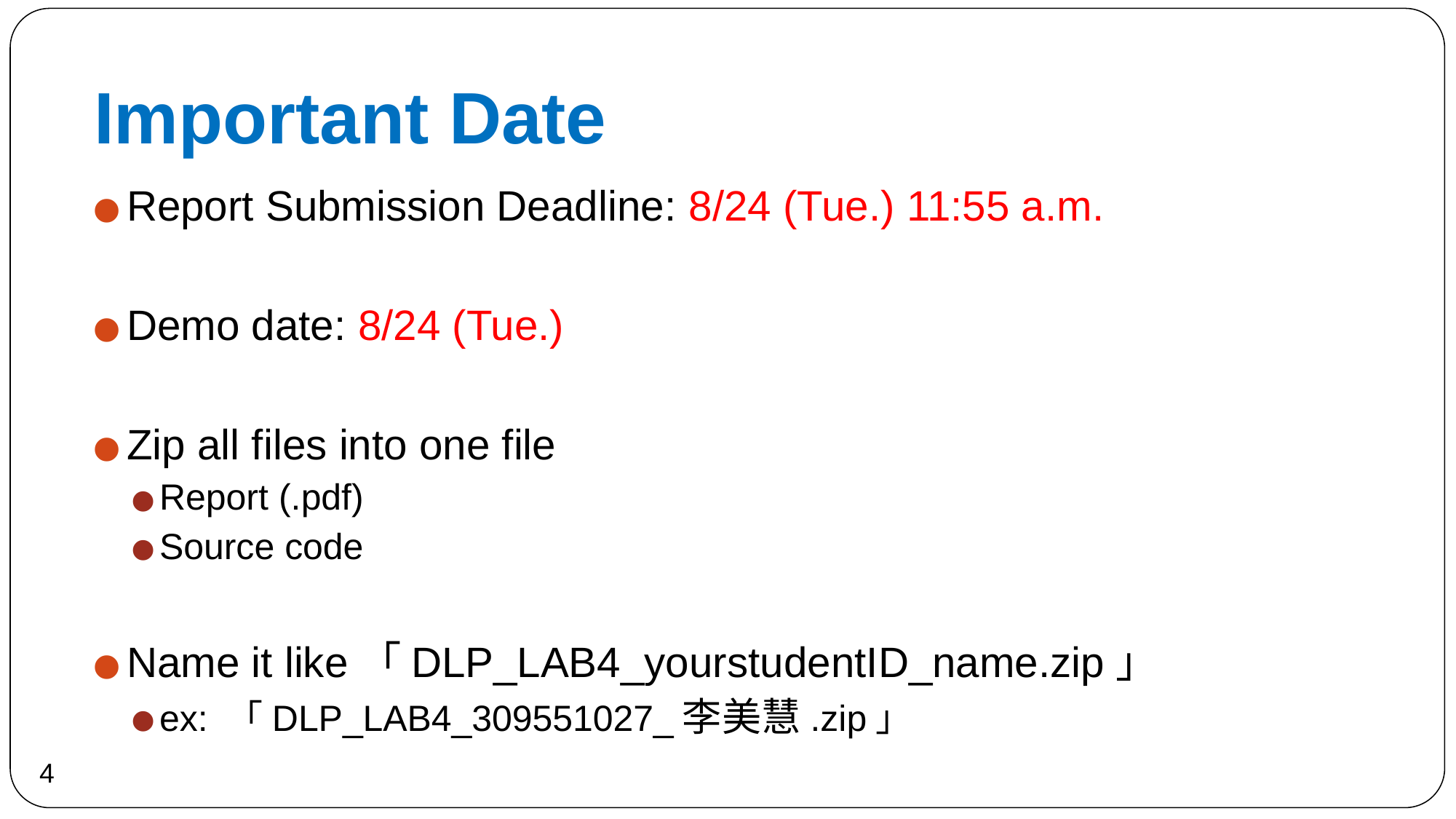

# Important Date
Report Submission Deadline: 8/24 (Tue.) 11:55 a.m.

Demo date: 8/24 (Tue.)

Zip all files into one file
Report (.pdf)
Source code

Name it like「DLP_LAB4_yourstudentID_name.zip」
ex: 「DLP_LAB4_309551027_李美慧.zip」